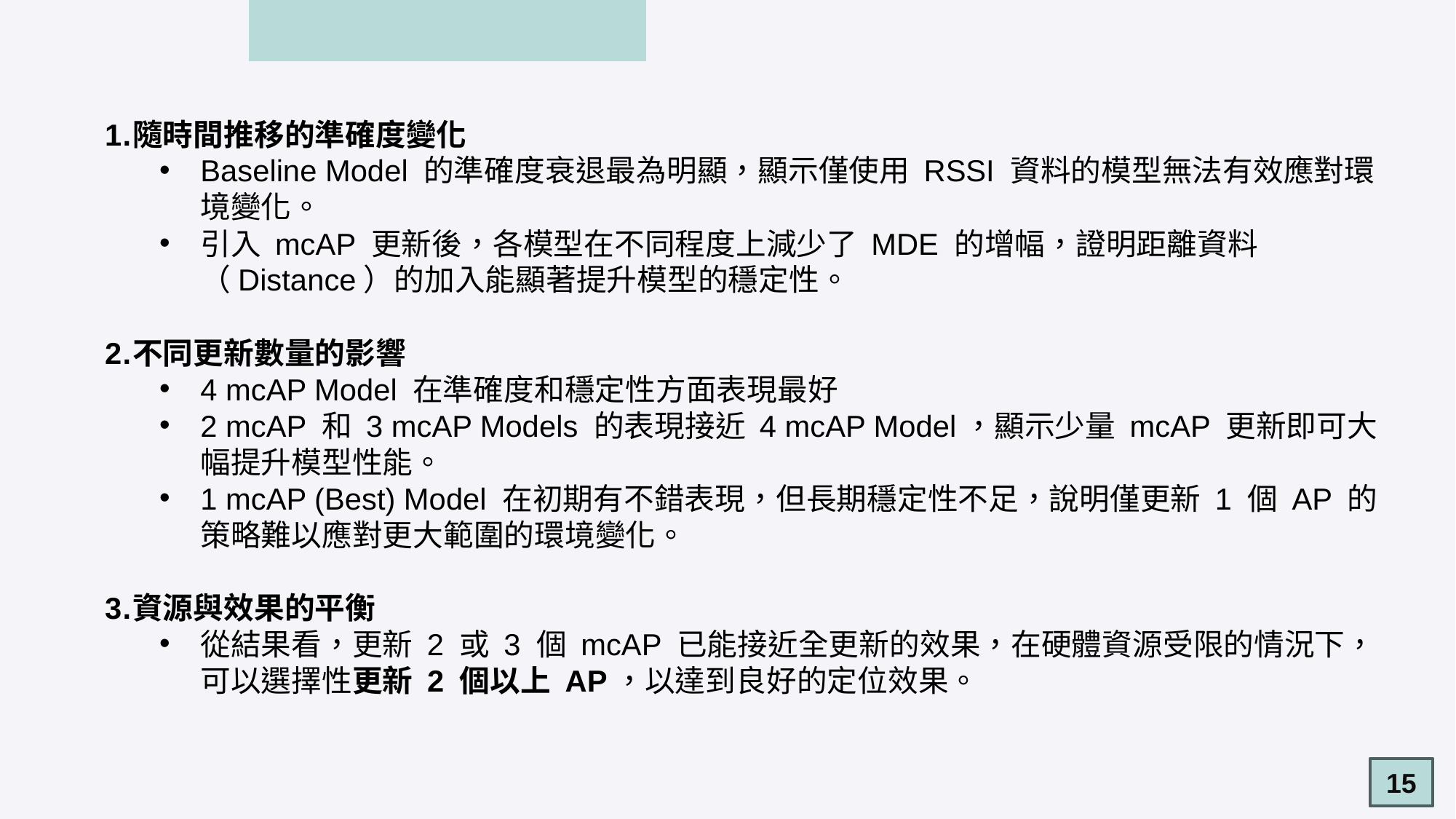

隨時間推移的準確度變化
Baseline Model 的準確度衰退最為明顯，顯示僅使用 RSSI 資料的模型無法有效應對環境變化。
引入 mcAP 更新後，各模型在不同程度上減少了 MDE 的增幅，證明距離資料（Distance）的加入能顯著提升模型的穩定性。

不同更新數量的影響
4 mcAP Model 在準確度和穩定性方面表現最好
2 mcAP 和 3 mcAP Models 的表現接近 4 mcAP Model，顯示少量 mcAP 更新即可大幅提升模型性能。
1 mcAP (Best) Model 在初期有不錯表現，但長期穩定性不足，說明僅更新 1 個 AP 的策略難以應對更大範圍的環境變化。

資源與效果的平衡
從結果看，更新 2 或 3 個 mcAP 已能接近全更新的效果，在硬體資源受限的情況下，可以選擇性更新 2 個以上 AP，以達到良好的定位效果。
15